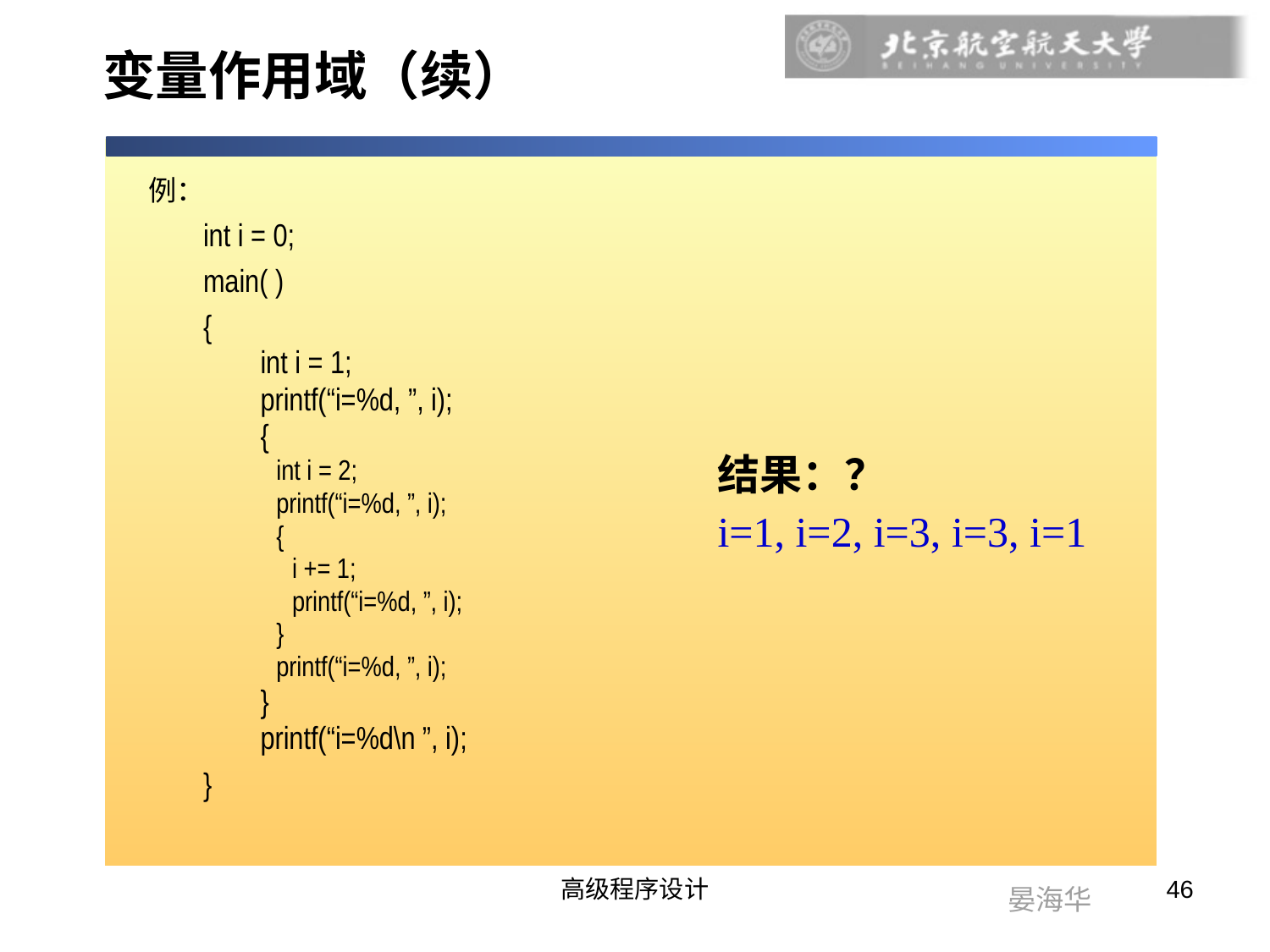

# 变量作用域（续）
例：
int i = 0;
main( )
{
int i = 1;
printf(“i=%d, ”, i);
{
int i = 2;
printf(“i=%d, ”, i);
{
i += 1;
printf(“i=%d, ”, i);
}
printf(“i=%d, ”, i);
}
printf(“i=%d\n ”, i);
}
结果：？
i=1, i=2, i=3, i=3, i=1
高级程序设计
46